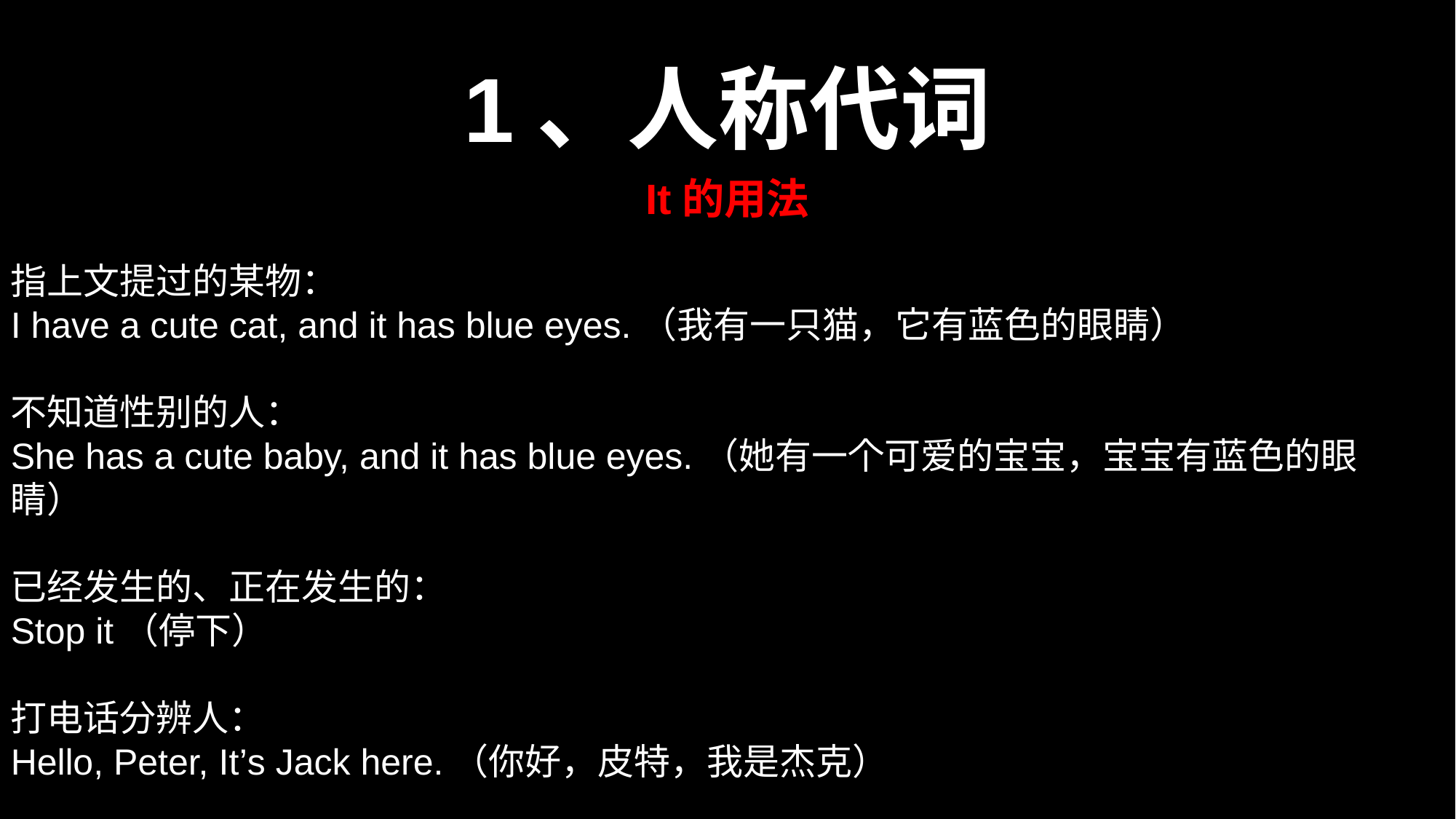

1、人称代词
It的用法
指上文提过的某物：
I have a cute cat, and it has blue eyes.（我有一只猫，它有蓝色的眼睛）

不知道性别的人：
She has a cute baby, and it has blue eyes.（她有一个可爱的宝宝，宝宝有蓝色的眼睛）

已经发生的、正在发生的：
Stop it（停下）

打电话分辨人：
Hello, Peter, It’s Jack here.（你好，皮特，我是杰克）